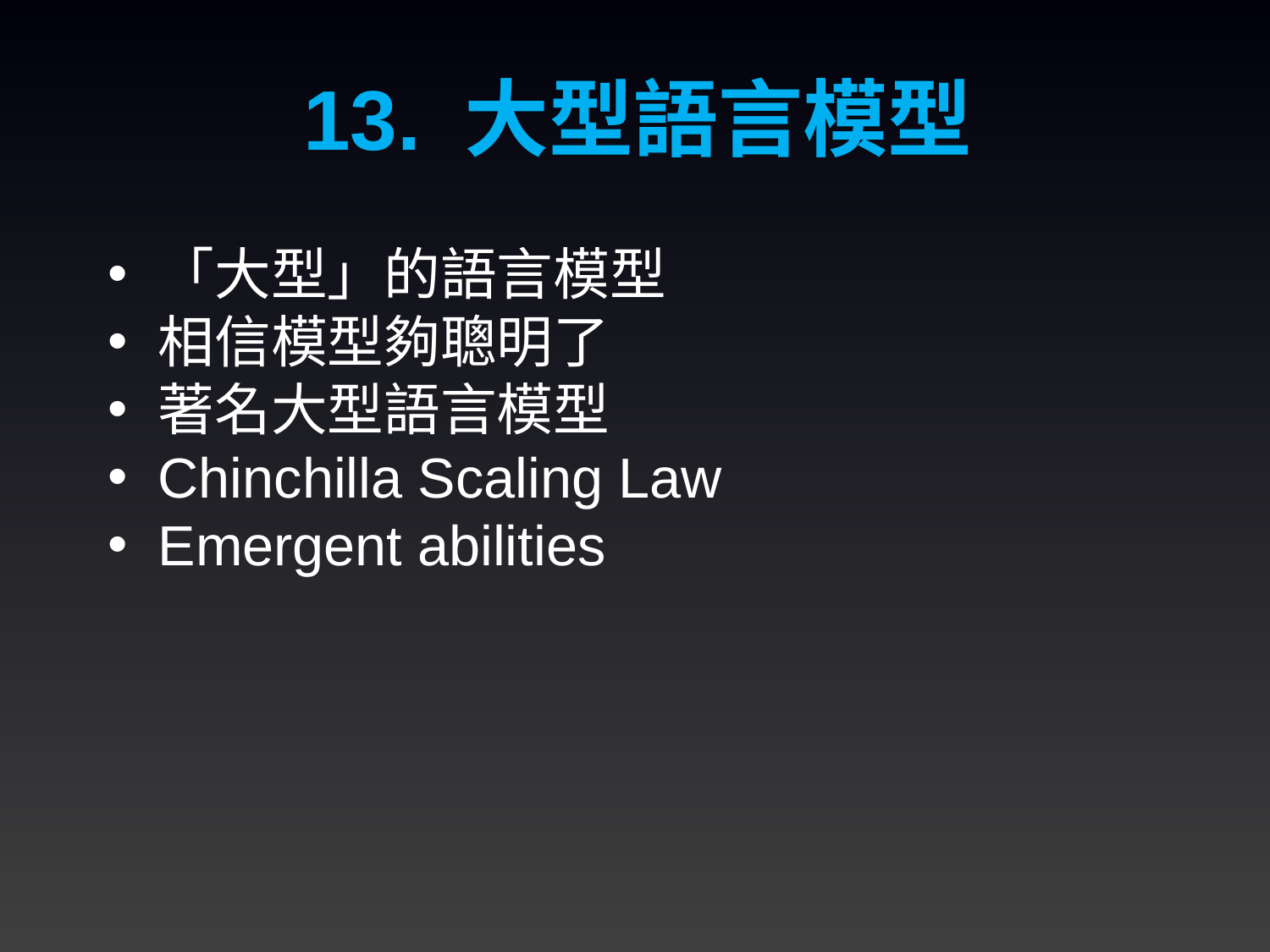

13. 大型語言模型
「大型」的語言模型
相信模型夠聰明了
著名大型語言模型
Chinchilla Scaling Law
Emergent abilities